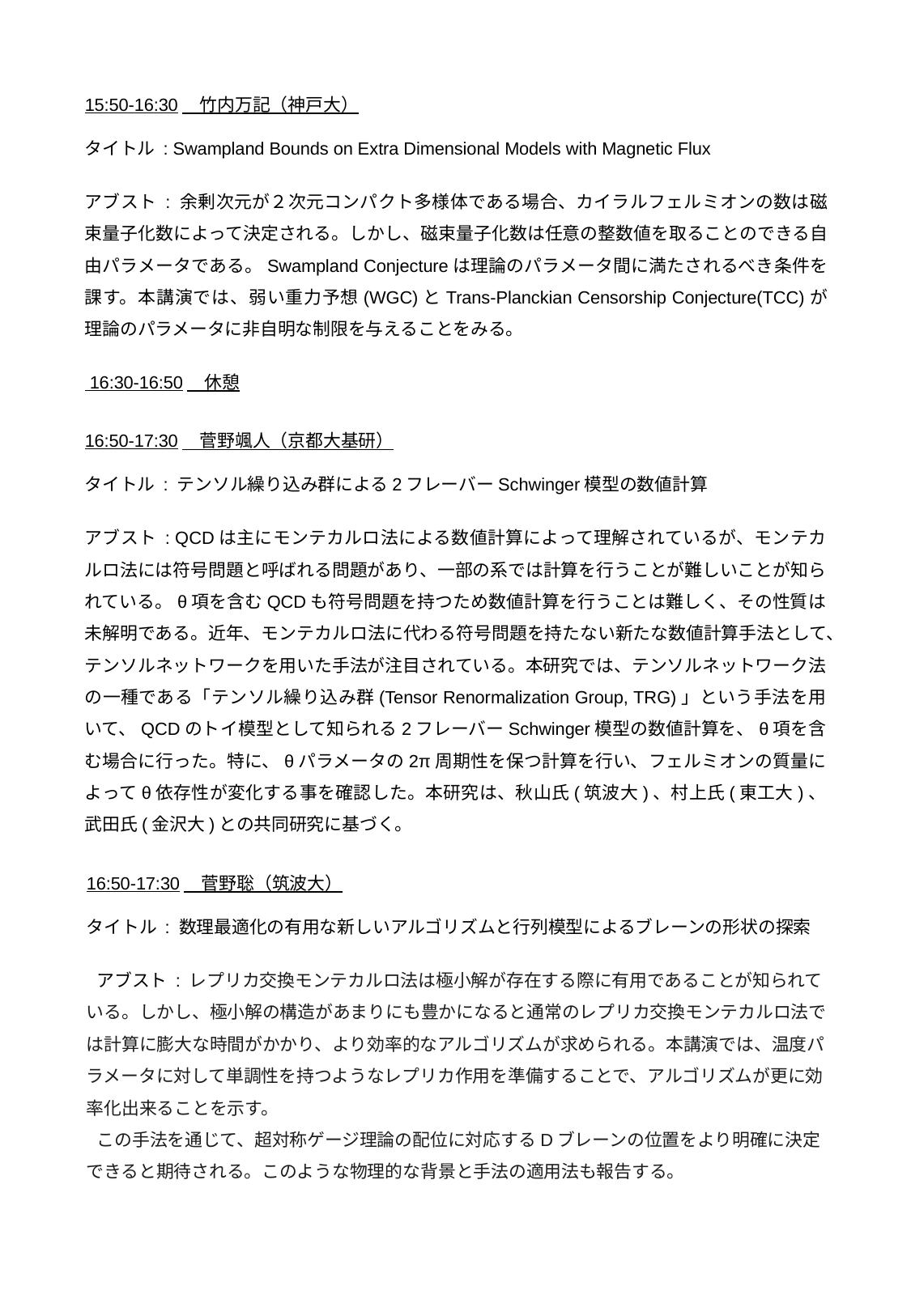

15:50-16:30　竹内万記（神戸大）
タイトル : Swampland Bounds on Extra Dimensional Models with Magnetic Flux
アブスト : 余剰次元が２次元コンパクト多様体である場合、カイラルフェルミオンの数は磁束量子化数によって決定される。しかし、磁束量子化数は任意の整数値を取ることのできる自由パラメータである。Swampland Conjectureは理論のパラメータ間に満たされるべき条件を課す。本講演では、弱い重力予想(WGC)とTrans-Planckian Censorship Conjecture(TCC)が理論のパラメータに非自明な制限を与えることをみる。

 16:30-16:50　休憩
16:50-17:30　菅野颯人（京都大基研）
タイトル : テンソル繰り込み群による2フレーバーSchwinger模型の数値計算
アブスト : QCDは主にモンテカルロ法による数値計算によって理解されているが、モンテカルロ法には符号問題と呼ばれる問題があり、一部の系では計算を行うことが難しいことが知られている。θ項を含むQCDも符号問題を持つため数値計算を行うことは難しく、その性質は未解明である。近年、モンテカルロ法に代わる符号問題を持たない新たな数値計算手法として、テンソルネットワークを用いた手法が注目されている。本研究では、テンソルネットワーク法の一種である「テンソル繰り込み群(Tensor Renormalization Group, TRG)」という手法を用いて、QCDのトイ模型として知られる2フレーバーSchwinger模型の数値計算を、θ項を含む場合に行った。特に、θパラメータの2π周期性を保つ計算を行い、フェルミオンの質量によってθ依存性が変化する事を確認した。本研究は、秋山氏(筑波大)、村上氏(東工大)、武田氏(金沢大)との共同研究に基づく。
16:50-17:30　菅野聡（筑波大）
タイトル : 数理最適化の有用な新しいアルゴリズムと行列模型によるブレーンの形状の探索
アブスト : レプリカ交換モンテカルロ法は極小解が存在する際に有用であることが知られている。しかし、極小解の構造があまりにも豊かになると通常のレプリカ交換モンテカルロ法では計算に膨大な時間がかかり、より効率的なアルゴリズムが求められる。本講演では、温度パラメータに対して単調性を持つようなレプリカ作用を準備することで、アルゴリズムが更に効率化出来ることを示す。
この手法を通じて、超対称ゲージ理論の配位に対応するDブレーンの位置をより明確に決定できると期待される。このような物理的な背景と手法の適用法も報告する。